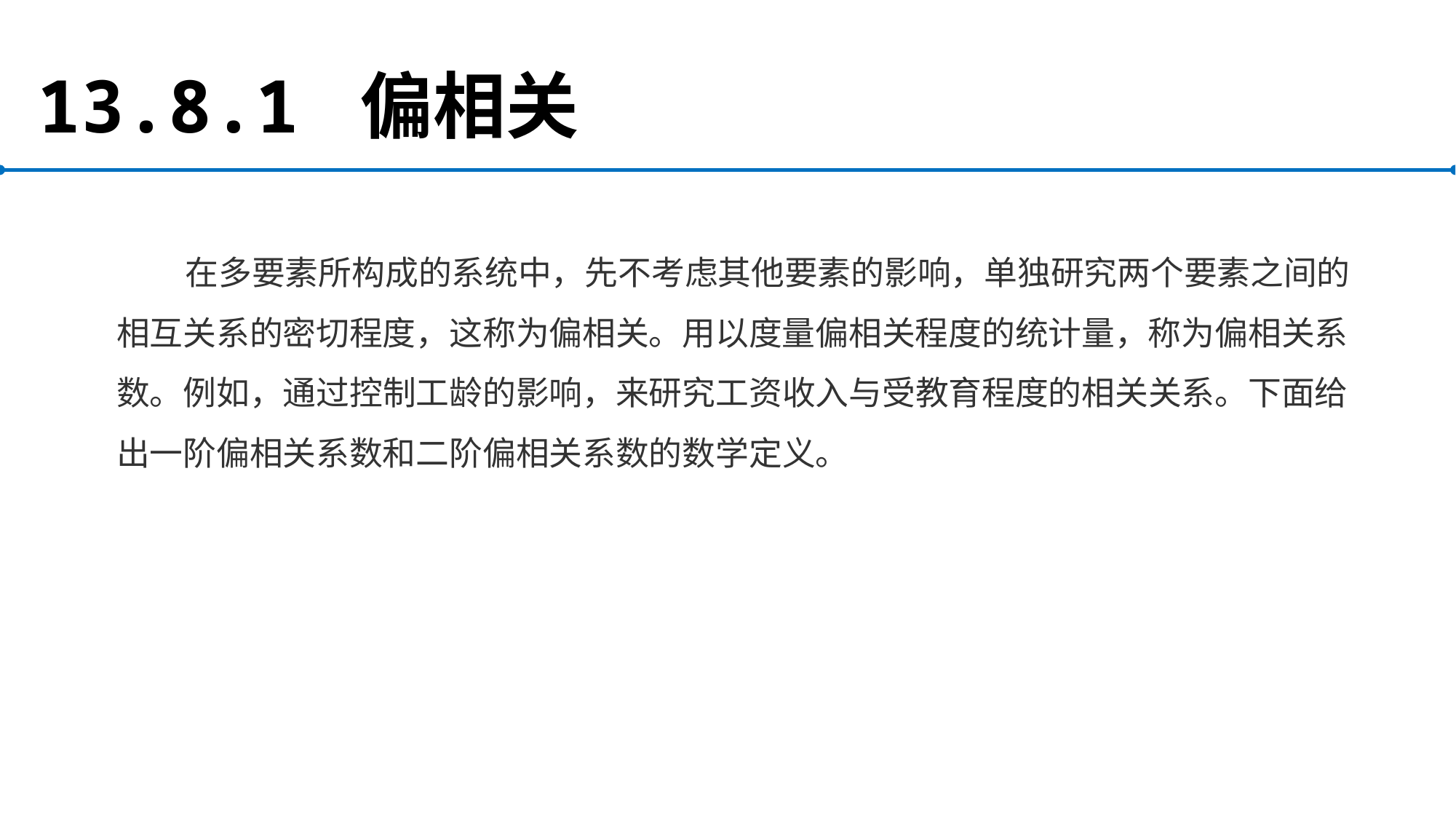

# 13.8.1 偏相关
在多要素所构成的系统中，先不考虑其他要素的影响，单独研究两个要素之间的相互关系的密切程度，这称为偏相关。用以度量偏相关程度的统计量，称为偏相关系数。例如，通过控制工龄的影响，来研究工资收入与受教育程度的相关关系。下面给出一阶偏相关系数和二阶偏相关系数的数学定义。